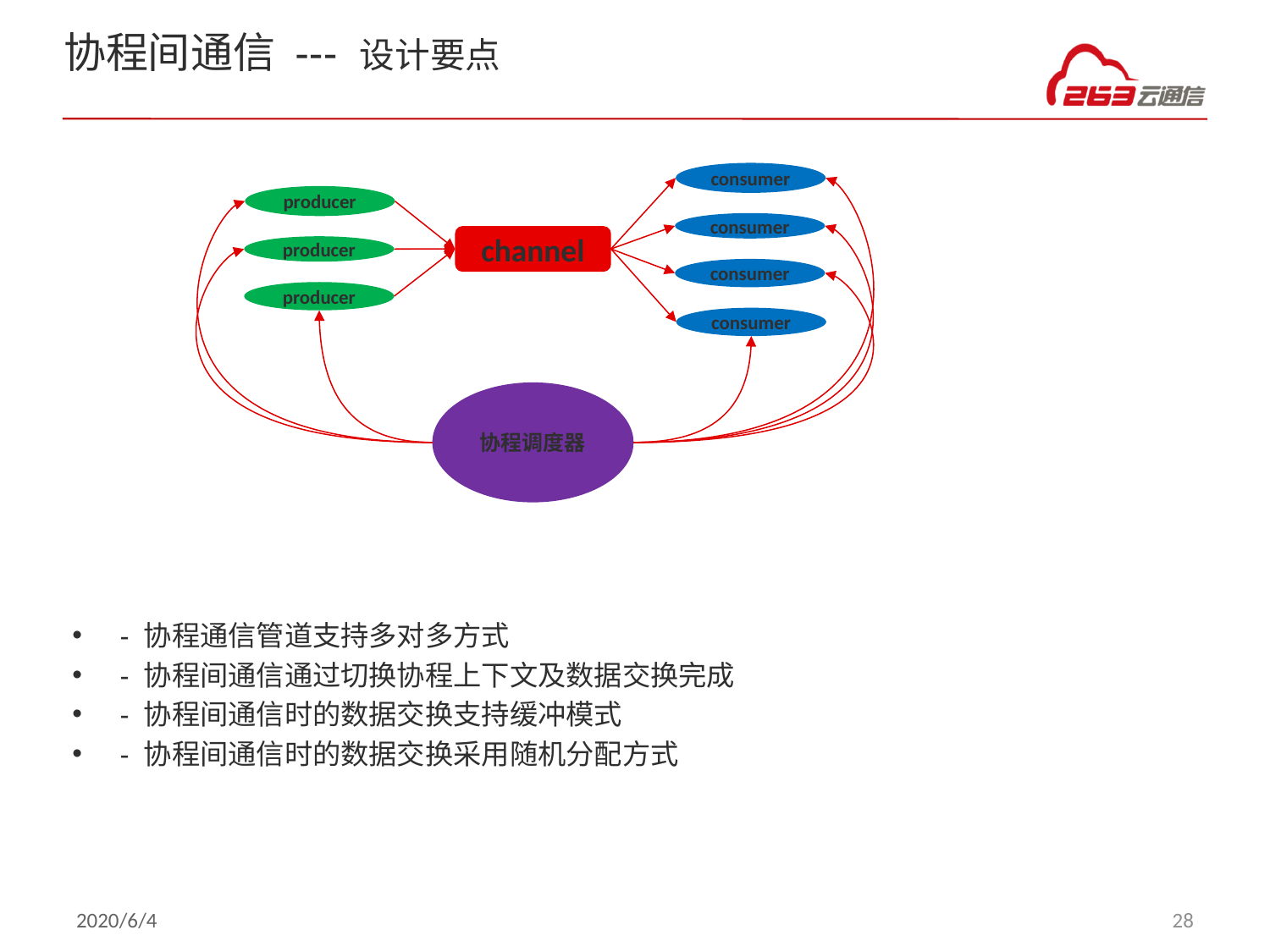

# 协程间通信 --- 设计要点
consumer
producer
consumer
channel
producer
consumer
producer
consumer
协程调度器
- 协程通信管道支持多对多方式
- 协程间通信通过切换协程上下文及数据交换完成
- 协程间通信时的数据交换支持缓冲模式
- 协程间通信时的数据交换采用随机分配方式